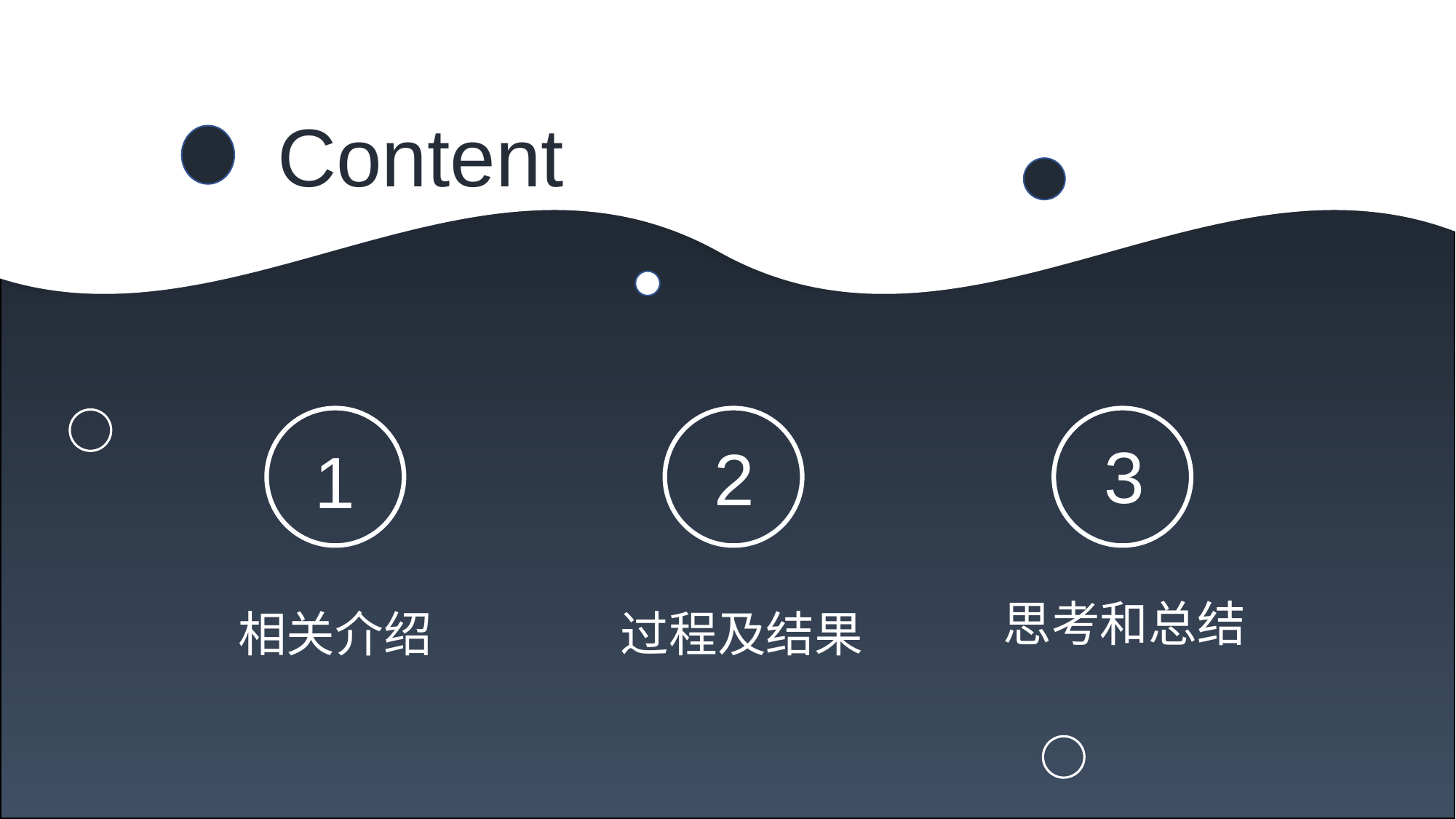

Content

3

2

1

思考和总结
相关介绍
过程及结果